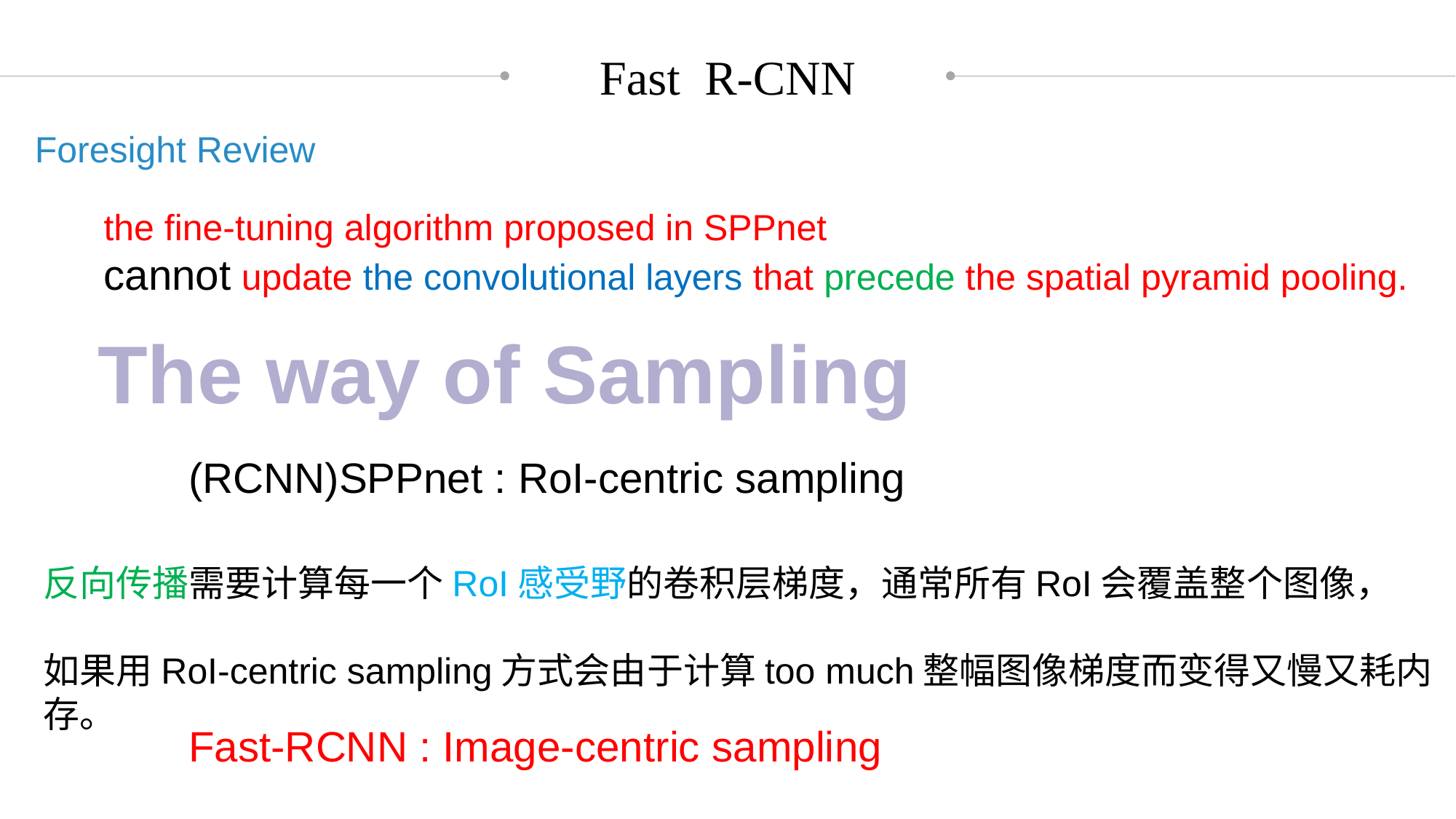

Fast  R-CNN
Foresight Review
the fine-tuning algorithm proposed in SPPnet
cannot update the convolutional layers that precede the spatial pyramid pooling.
The way of Sampling
(RCNN)SPPnet : RoI-centric sampling
反向传播需要计算每一个RoI感受野的卷积层梯度，通常所有RoI会覆盖整个图像，

如果用RoI-centric sampling方式会由于计算too much整幅图像梯度而变得又慢又耗内存。
Fast-RCNN : Image-centric sampling